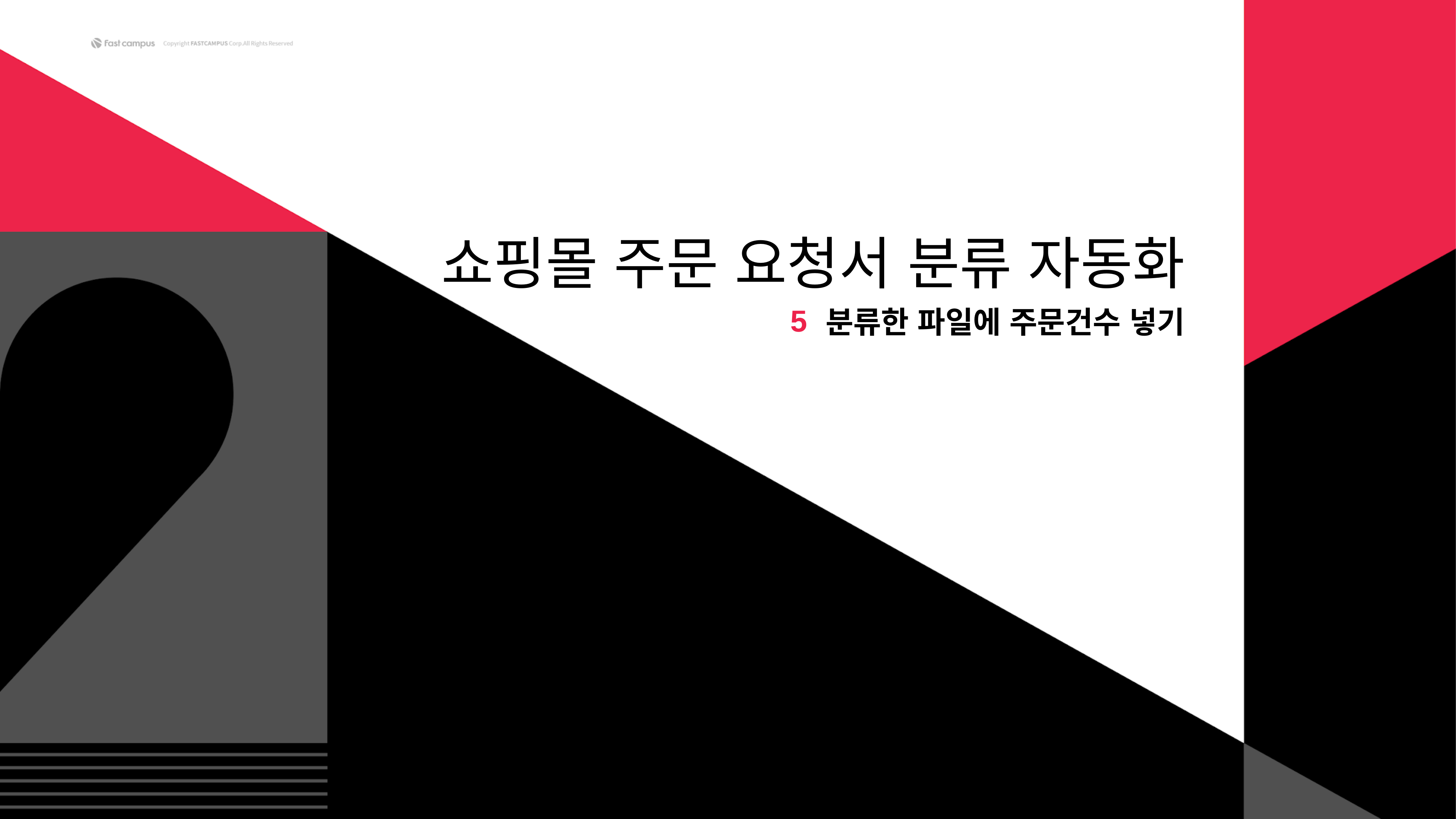

# 쇼핑몰 주문 요청서 분류 자동화
5
분류한 파일에 주문건수 넣기